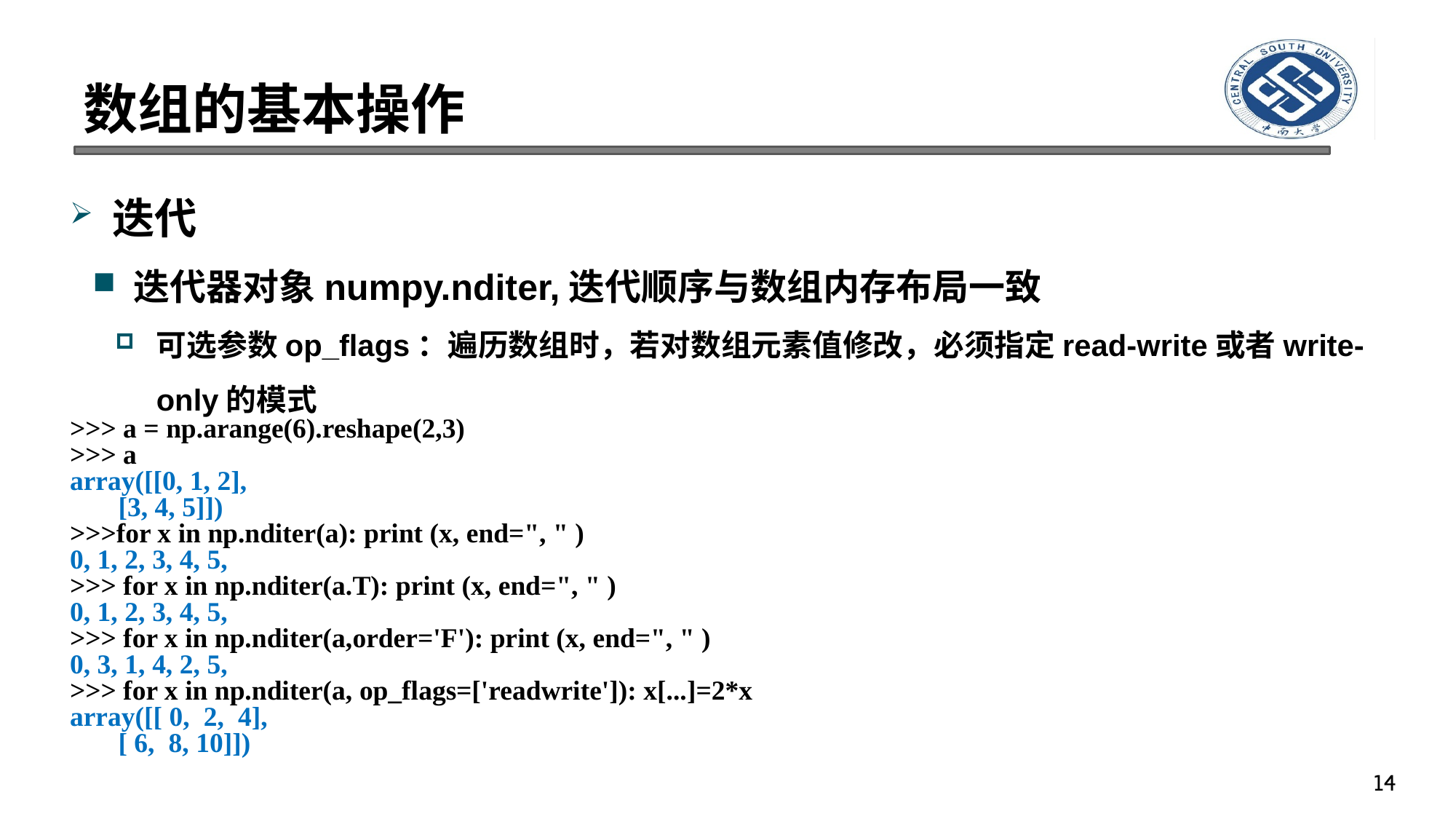

# 数组的基本操作
迭代
迭代器对象numpy.nditer,迭代顺序与数组内存布局一致
可选参数op_flags：遍历数组时，若对数组元素值修改，必须指定read-write或者write-only的模式
>>> a = np.arange(6).reshape(2,3)
>>> a
array([[0, 1, 2],
       [3, 4, 5]])
>>>for x in np.nditer(a): print (x, end=", " )
0, 1, 2, 3, 4, 5,
>>> for x in np.nditer(a.T): print (x, end=", " )
0, 1, 2, 3, 4, 5,
>>> for x in np.nditer(a,order='F'): print (x, end=", " )
0, 3, 1, 4, 2, 5,
>>> for x in np.nditer(a, op_flags=['readwrite']): x[...]=2*x
array([[ 0,  2,  4],
       [ 6,  8, 10]])

14